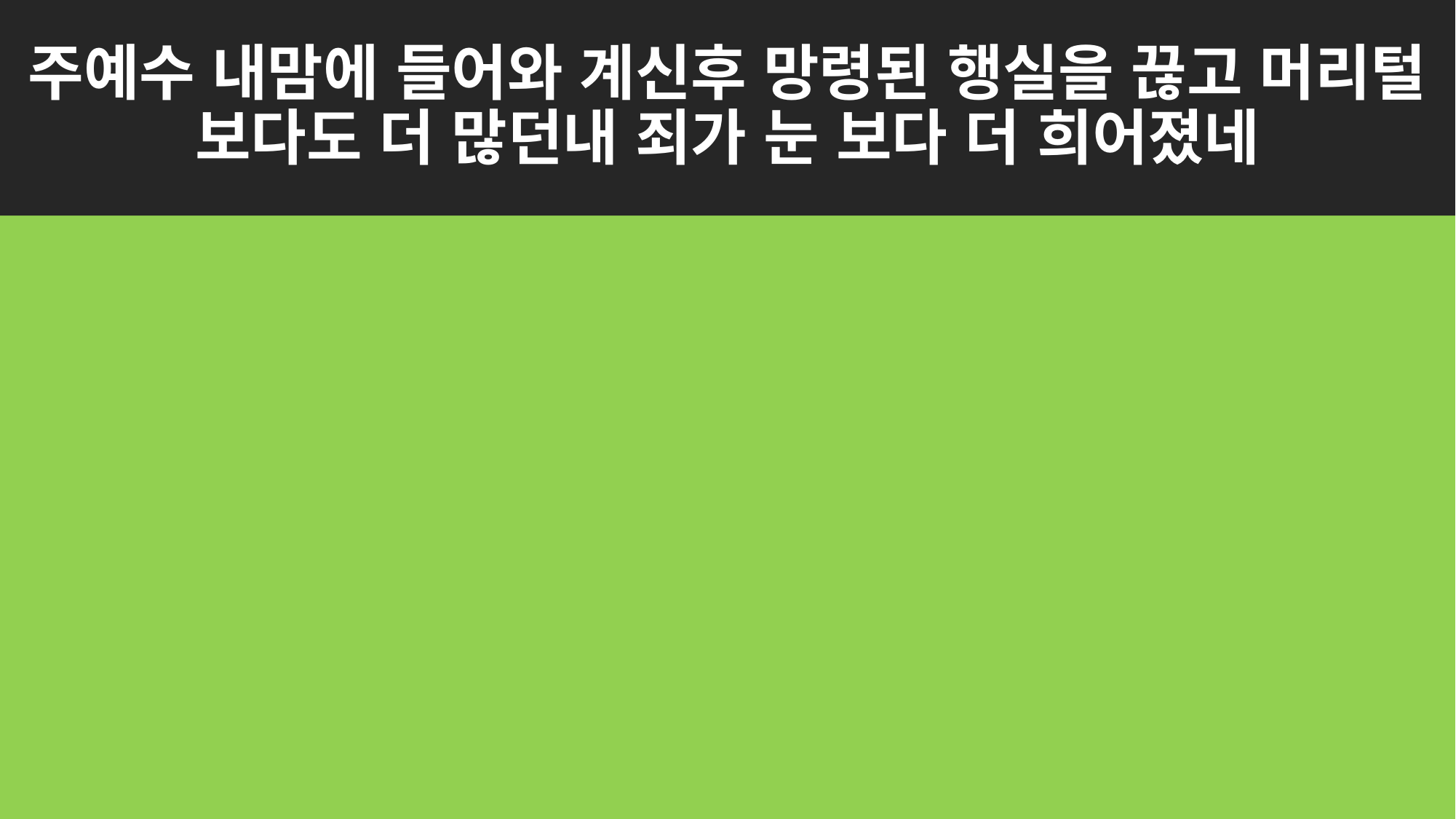

# 주예수 내맘에 들어와 계신후 망령된 행실을 끊고 머리털 보다도 더 많던내 죄가 눈 보다 더 희어졌네